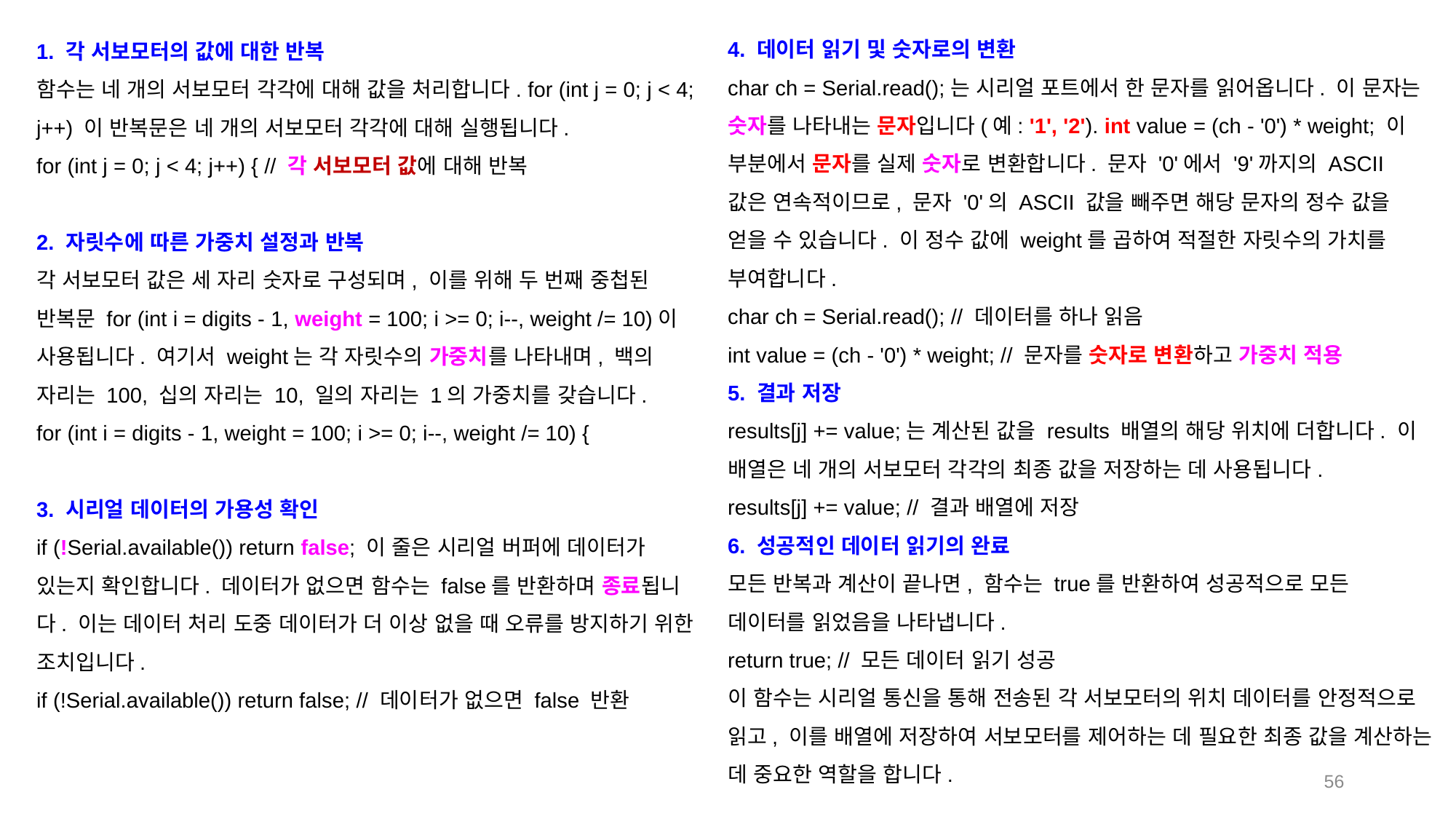

4. 데이터 읽기 및 숫자로의 변환
char ch = Serial.read();는 시리얼 포트에서 한 문자를 읽어옵니다. 이 문자는 숫자를 나타내는 문자입니다(예: '1', '2'). int value = (ch - '0') * weight; 이 부분에서 문자를 실제 숫자로 변환합니다. 문자 '0'에서 '9'까지의 ASCII 값은 연속적이므로, 문자 '0'의 ASCII 값을 빼주면 해당 문자의 정수 값을 얻을 수 있습니다. 이 정수 값에 weight를 곱하여 적절한 자릿수의 가치를 부여합니다.
char ch = Serial.read(); // 데이터를 하나 읽음
int value = (ch - '0') * weight; // 문자를 숫자로 변환하고 가중치 적용
5. 결과 저장
results[j] += value;는 계산된 값을 results 배열의 해당 위치에 더합니다. 이 배열은 네 개의 서보모터 각각의 최종 값을 저장하는 데 사용됩니다.
results[j] += value; // 결과 배열에 저장
6. 성공적인 데이터 읽기의 완료
모든 반복과 계산이 끝나면, 함수는 true를 반환하여 성공적으로 모든 데이터를 읽었음을 나타냅니다.
return true; // 모든 데이터 읽기 성공
이 함수는 시리얼 통신을 통해 전송된 각 서보모터의 위치 데이터를 안정적으로 읽고, 이를 배열에 저장하여 서보모터를 제어하는 데 필요한 최종 값을 계산하는 데 중요한 역할을 합니다.
1. 각 서보모터의 값에 대한 반복
함수는 네 개의 서보모터 각각에 대해 값을 처리합니다. for (int j = 0; j < 4; j++) 이 반복문은 네 개의 서보모터 각각에 대해 실행됩니다.
for (int j = 0; j < 4; j++) { // 각 서보모터 값에 대해 반복

2. 자릿수에 따른 가중치 설정과 반복
각 서보모터 값은 세 자리 숫자로 구성되며, 이를 위해 두 번째 중첩된 반복문 for (int i = digits - 1, weight = 100; i >= 0; i--, weight /= 10)이 사용됩니다. 여기서 weight는 각 자릿수의 가중치를 나타내며, 백의 자리는 100, 십의 자리는 10, 일의 자리는 1의 가중치를 갖습니다.
for (int i = digits - 1, weight = 100; i >= 0; i--, weight /= 10) {

3. 시리얼 데이터의 가용성 확인
if (!Serial.available()) return false; 이 줄은 시리얼 버퍼에 데이터가 있는지 확인합니다. 데이터가 없으면 함수는 false를 반환하며 종료됩니다. 이는 데이터 처리 도중 데이터가 더 이상 없을 때 오류를 방지하기 위한 조치입니다.
if (!Serial.available()) return false; // 데이터가 없으면 false 반환
56